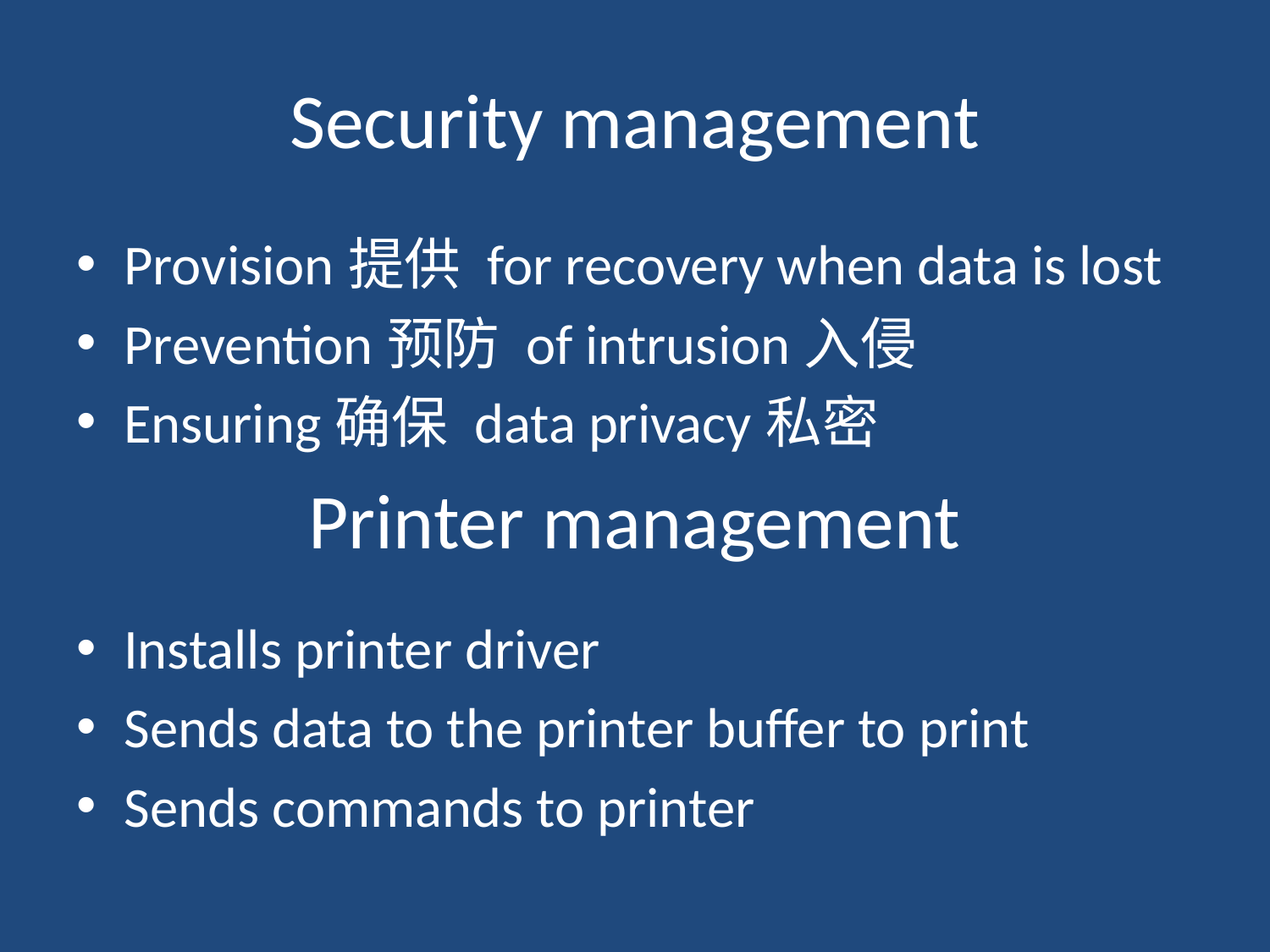

# Security management
Provision提供 for recovery when data is lost
Prevention预防 of intrusion入侵
Ensuring确保 data privacy私密

Installs printer driver
Sends data to the printer buffer to print
Sends commands to printer

Printer management